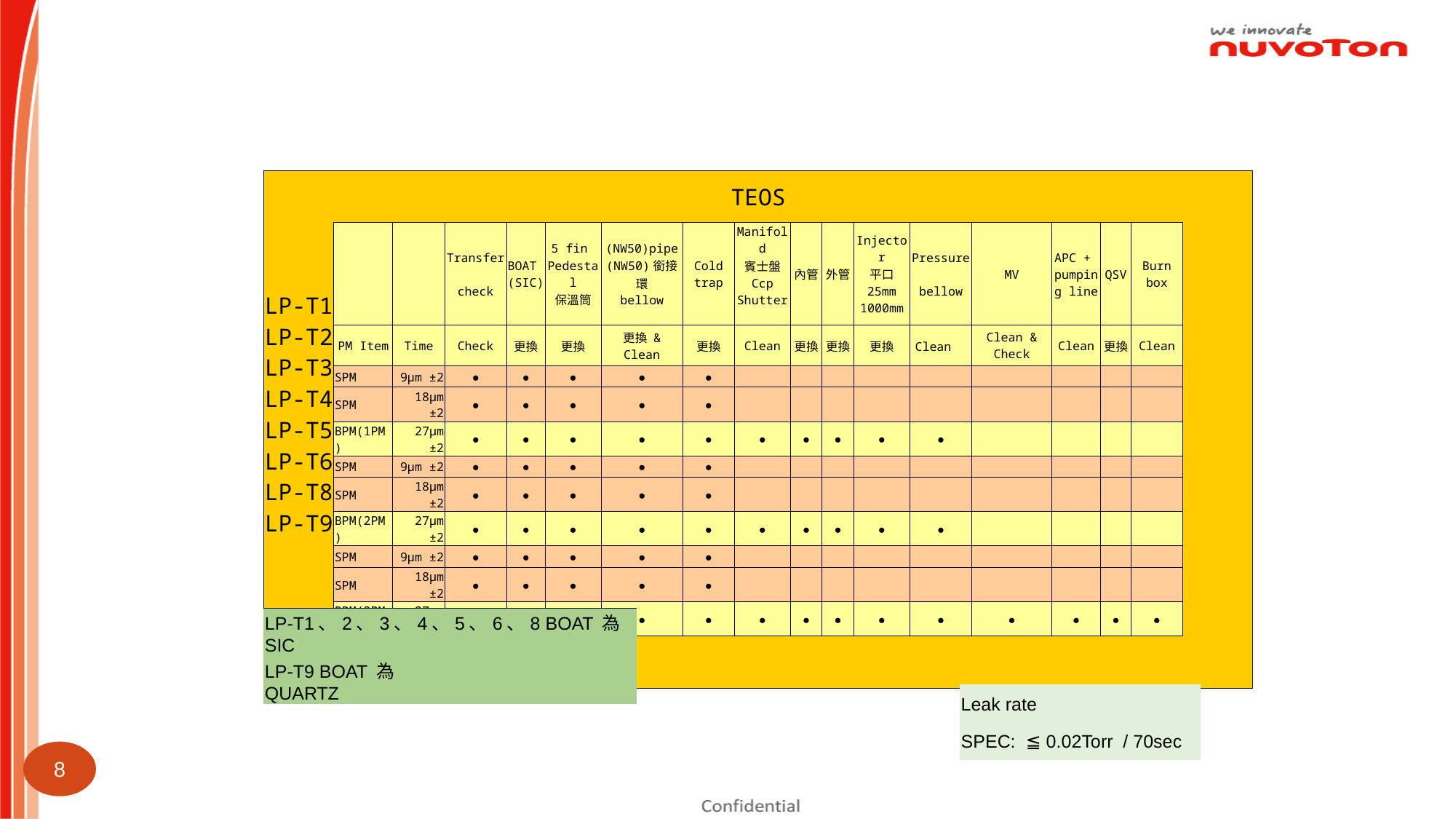

| TEOS |  |  |  |  |  |  |  |  |  |  |  |  |  |  |  |  |  |
| --- | --- | --- | --- | --- | --- | --- | --- | --- | --- | --- | --- | --- | --- | --- | --- | --- | --- |
| LP-T1 LP-T2 LP-T3 LP-T4 LP-T5 LP-T6 LP-T8 LP-T9 |  |  | Transfer check | BOAT (SIC) | 5 fin Pedestal 保溫筒 | (NW50)pipe (NW50)銜接環 bellow | Cold trap | Manifold 賓士盤 Ccp Shutter | 內管 | 外管 | Injector 平口 25mm 1000mm | Pressure bellow | MV | APC + pumping line | QSV | Burn box |  |
|  | PM Item | Time | Check | 更換 | 更換 | 更換 & Clean | 更換 | Clean | 更換 | 更換 | 更換 | Clean | Clean & Check | Clean | 更換 | Clean |  |
|  | SPM | 9µm ±2 | ● | ● | ● | ● | ● |  |  |  |  |  |  |  |  |  |  |
|  | SPM | 18µm ±2 | ● | ● | ● | ● | ● |  |  |  |  |  |  |  |  |  |  |
|  | BPM(1PM) | 27µm ±2 | ● | ● | ● | ● | ● | ● | ● | ● | ● | ● |  |  |  |  |  |
|  | SPM | 9µm ±2 | ● | ● | ● | ● | ● |  |  |  |  |  |  |  |  |  |  |
|  | SPM | 18µm ±2 | ● | ● | ● | ● | ● |  |  |  |  |  |  |  |  |  |  |
|  | BPM(2PM) | 27µm ±2 | ● | ● | ● | ● | ● | ● | ● | ● | ● | ● |  |  |  |  |  |
|  | SPM | 9µm ±2 | ● | ● | ● | ● | ● |  |  |  |  |  |  |  |  |  |  |
|  | SPM | 18µm ±2 | ● | ● | ● | ● | ● |  |  |  |  |  |  |  |  |  |  |
|  | BPM(3PM) | 27µm ±2 | ● | ● | ● | ● | ● | ● | ● | ● | ● | ● | ● | ● | ● | ● |  |
|  |  |  |  |  |  |  |  |  |  |  |  |  |  |  |  |  |  |
| LP-T1、2、3、4、5、6、8 BOAT 為SIC |  |  |
| --- | --- | --- |
| LP-T9 BOAT 為QUARTZ |  |  |
| Leak rate |
| --- |
| SPEC: ≦ 0.02Torr / 70sec |
8